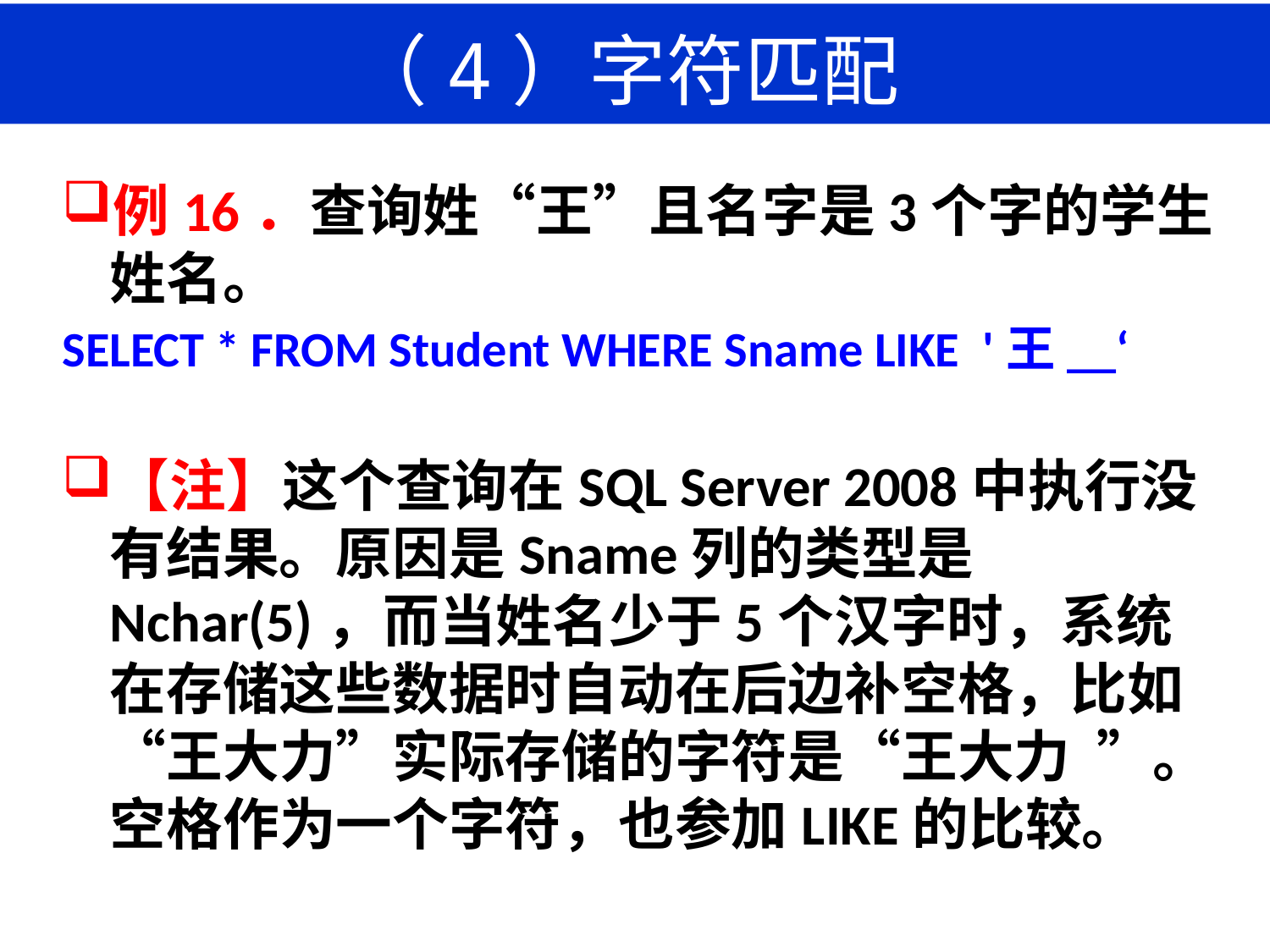

# （4）字符匹配
例16．查询姓“王”且名字是3个字的学生姓名。
SELECT * FROM Student WHERE Sname LIKE  '王__‘

【注】这个查询在SQL Server 2008中执行没有结果。原因是Sname列的类型是Nchar(5)，而当姓名少于5个汉字时，系统在存储这些数据时自动在后边补空格，比如“王大力”实际存储的字符是“王大力  ”。空格作为一个字符，也参加LIKE的比较。